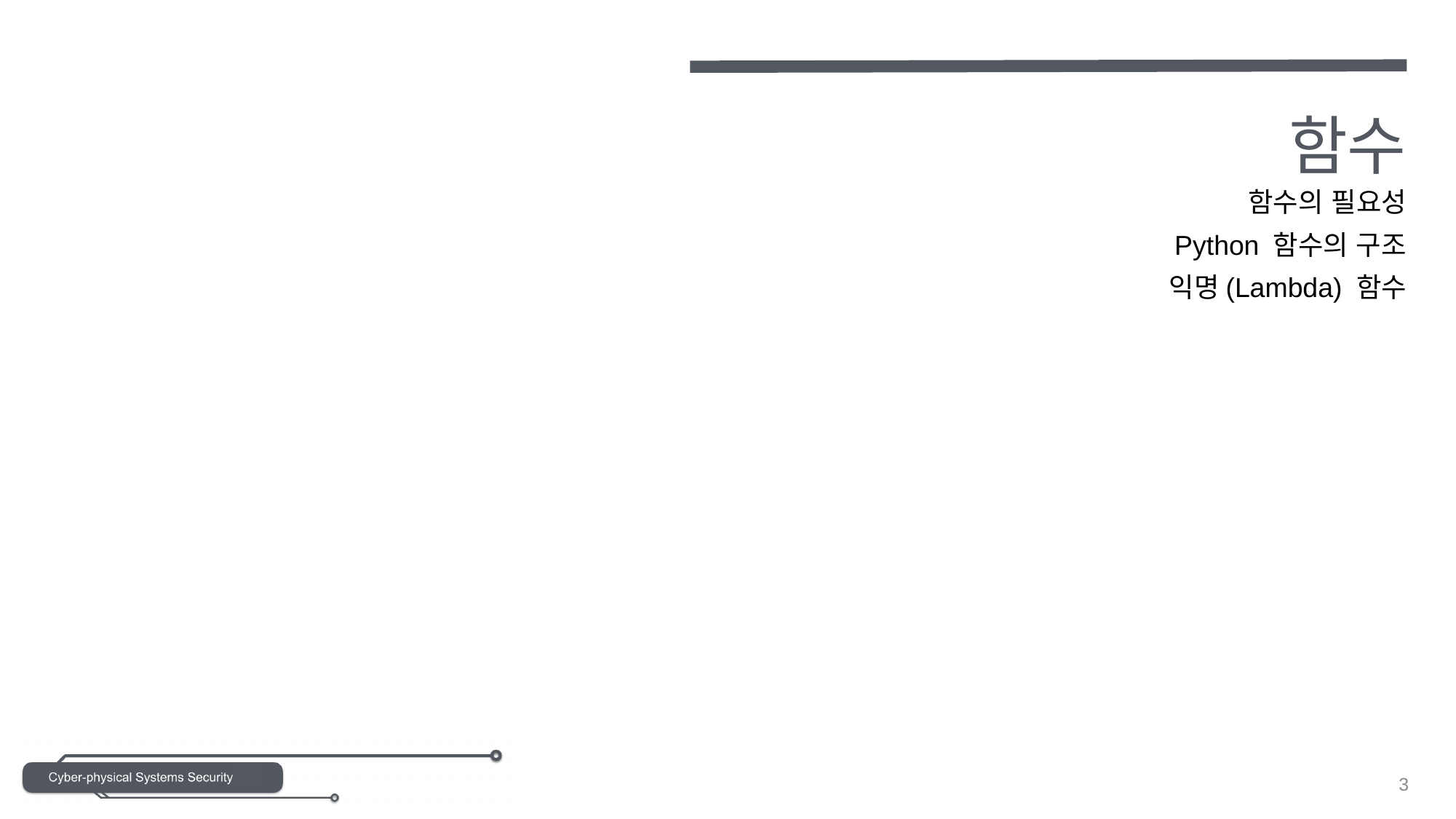

# 함수
함수의 필요성
Python 함수의 구조
익명(Lambda) 함수

3